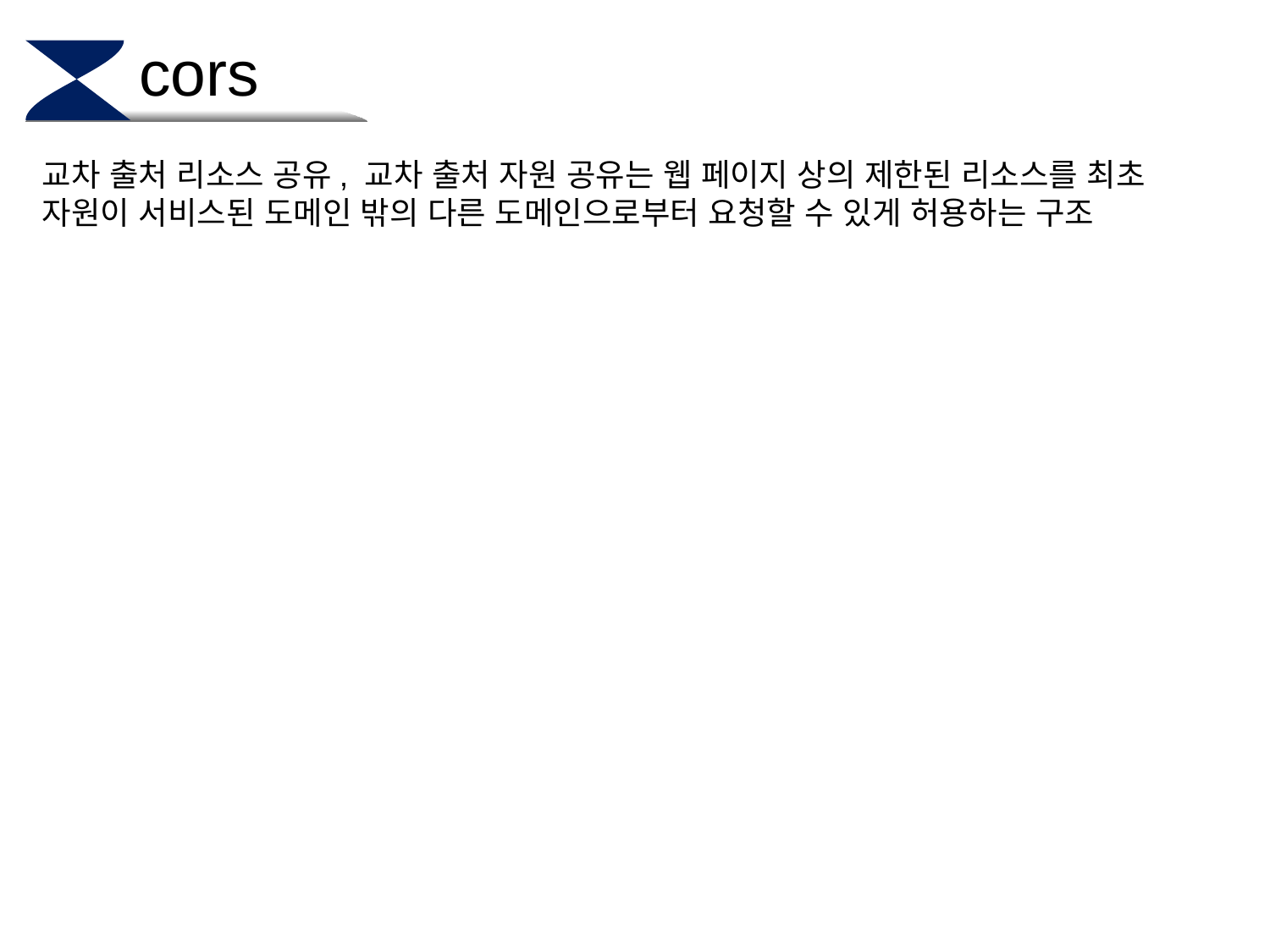

cors

교차 출처 리소스 공유, 교차 출처 자원 공유는 웹 페이지 상의 제한된 리소스를 최초 자원이 서비스된 도메인 밖의 다른 도메인으로부터 요청할 수 있게 허용하는 구조